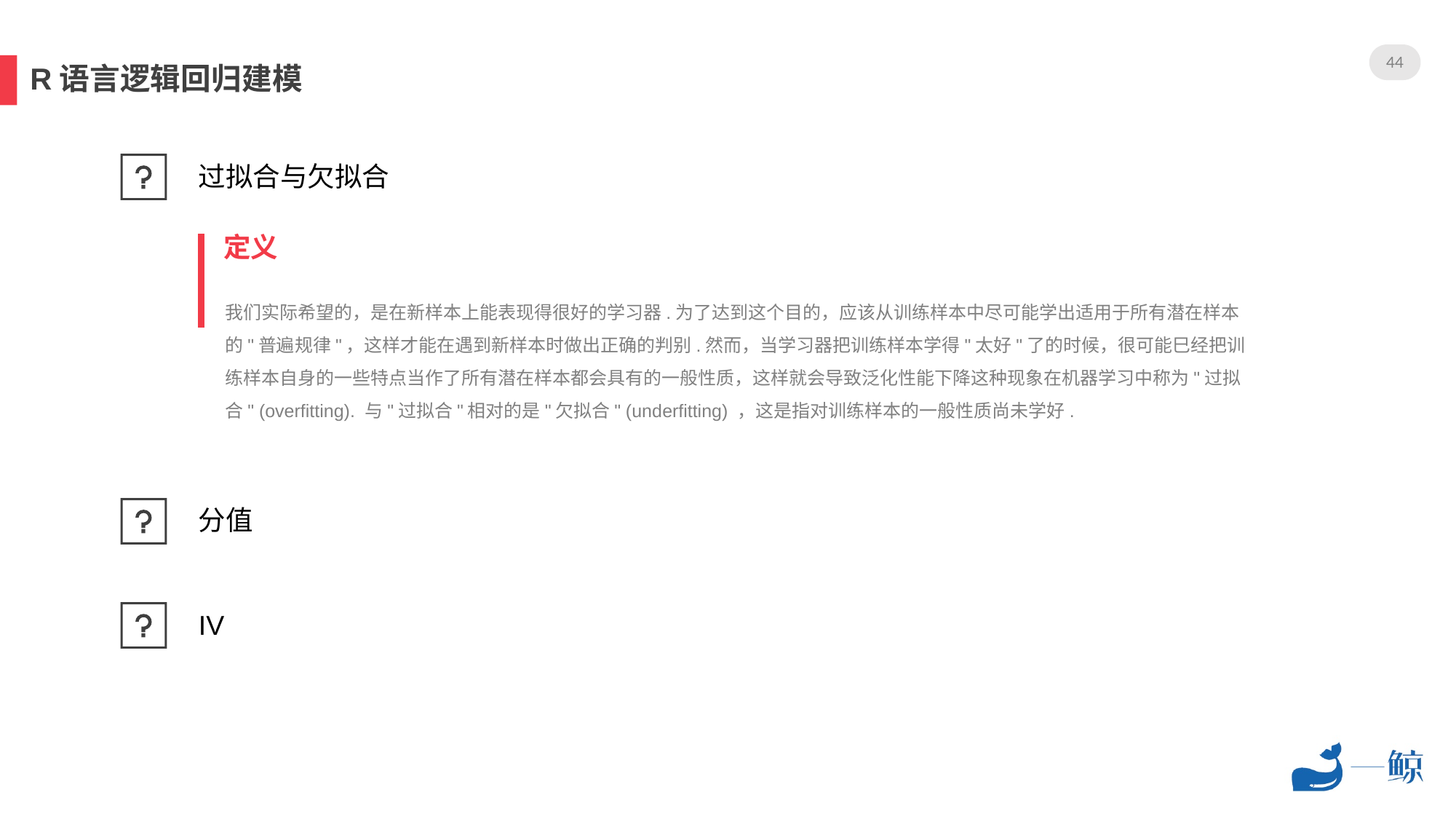

44
R语言逻辑回归建模

过拟合与欠拟合
定义
我们实际希望的，是在新样本上能表现得很好的学习器.为了达到这个目的，应该从训练样本中尽可能学出适用于所有潜在样本的"普遍规律"，这样才能在遇到新样本时做出正确的判别.然而，当学习器把训练样本学得"太好"了的时候，很可能巳经把训练样本自身的一些特点当作了所有潜在样本都会具有的一般性质，这样就会导致泛化性能下降这种现象在机器学习中称为"过拟合" (overfitting). 与"过拟合"相对的是"欠拟合" (underfitting) ，这是指对训练样本的一般性质尚未学好.

分值

IV